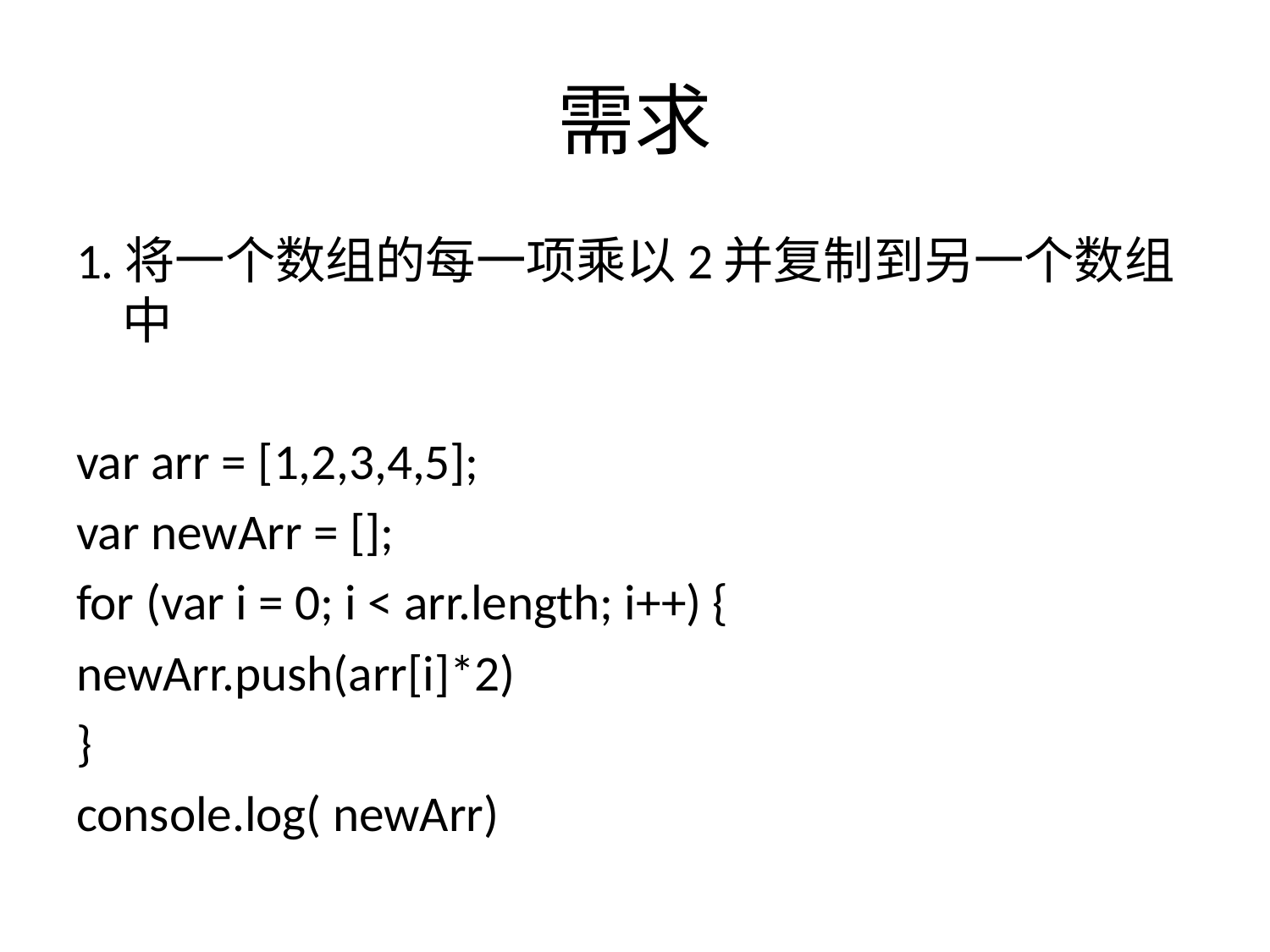

# 需求
1.将一个数组的每一项乘以2并复制到另一个数组中

var arr = [1,2,3,4,5];
var newArr = [];
for (var i = 0; i < arr.length; i++) {
newArr.push(arr[i]*2)
}
console.log( newArr)